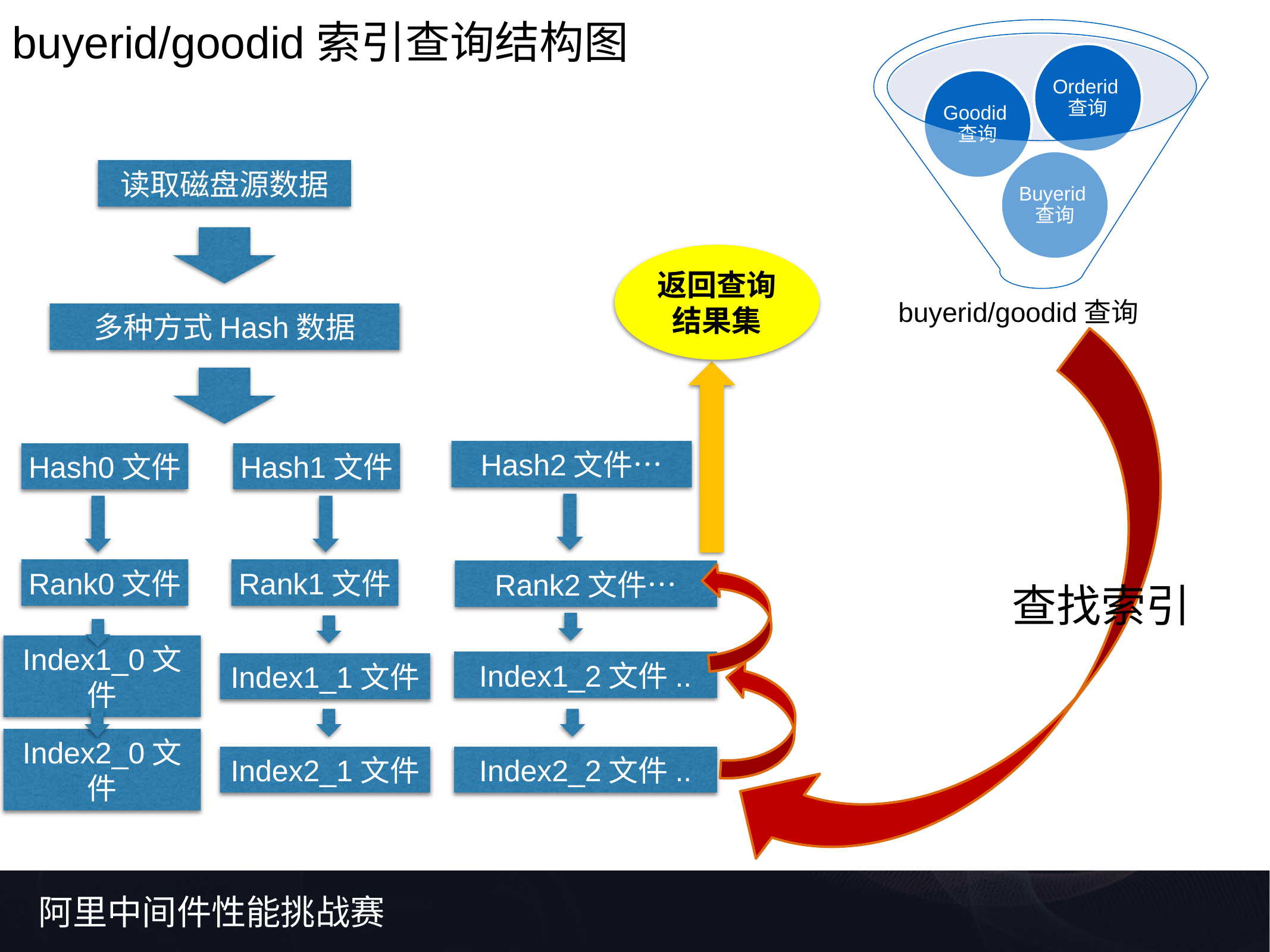

buyerid/goodid索引查询结构图
buyerid/goodid查询
Buyerid查询
Goodid查询
Orderid查询
读取磁盘源数据

返回查询结果集
多种方式Hash数据

Hash2文件…
Hash0文件
Hash1文件

Rank2文件…
Rank1文件
Rank0文件

查找索引

Index1_2文件..
Index1_0文件
Index1_1文件

Index2_0文件
Index2_1文件
Index2_2文件..